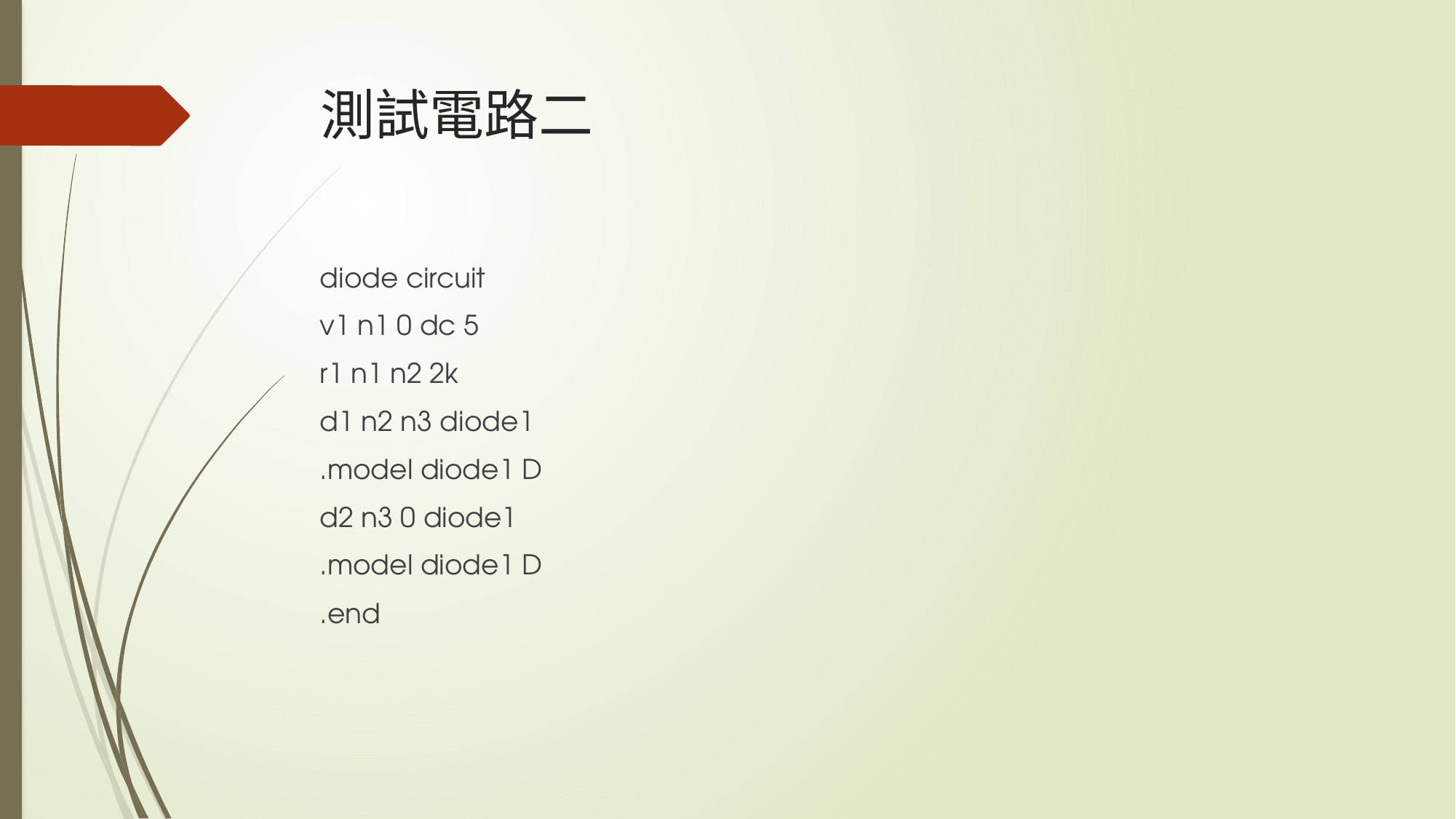

# 測試電路二
diode circuit
v1 n1 0 dc 5
r1 n1 n2 2k
d1 n2 n3 diode1
.model diode1 D
d2 n3 0 diode1
.model diode1 D
.end